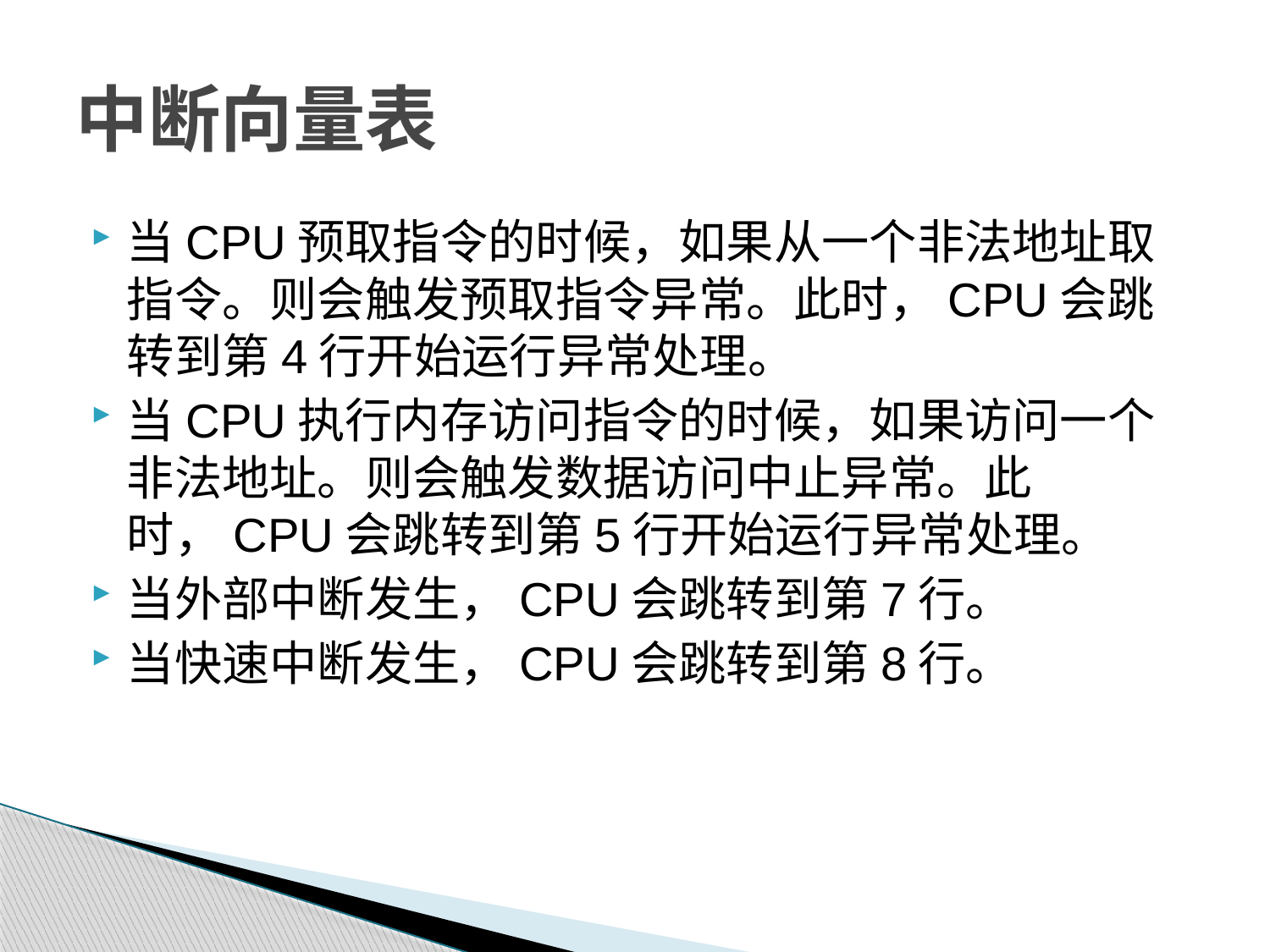

# 中断向量表
当CPU预取指令的时候，如果从一个非法地址取指令。则会触发预取指令异常。此时，CPU会跳转到第4行开始运行异常处理。
当CPU执行内存访问指令的时候，如果访问一个非法地址。则会触发数据访问中止异常。此时，CPU会跳转到第5行开始运行异常处理。
当外部中断发生，CPU会跳转到第7行。
当快速中断发生，CPU会跳转到第8行。